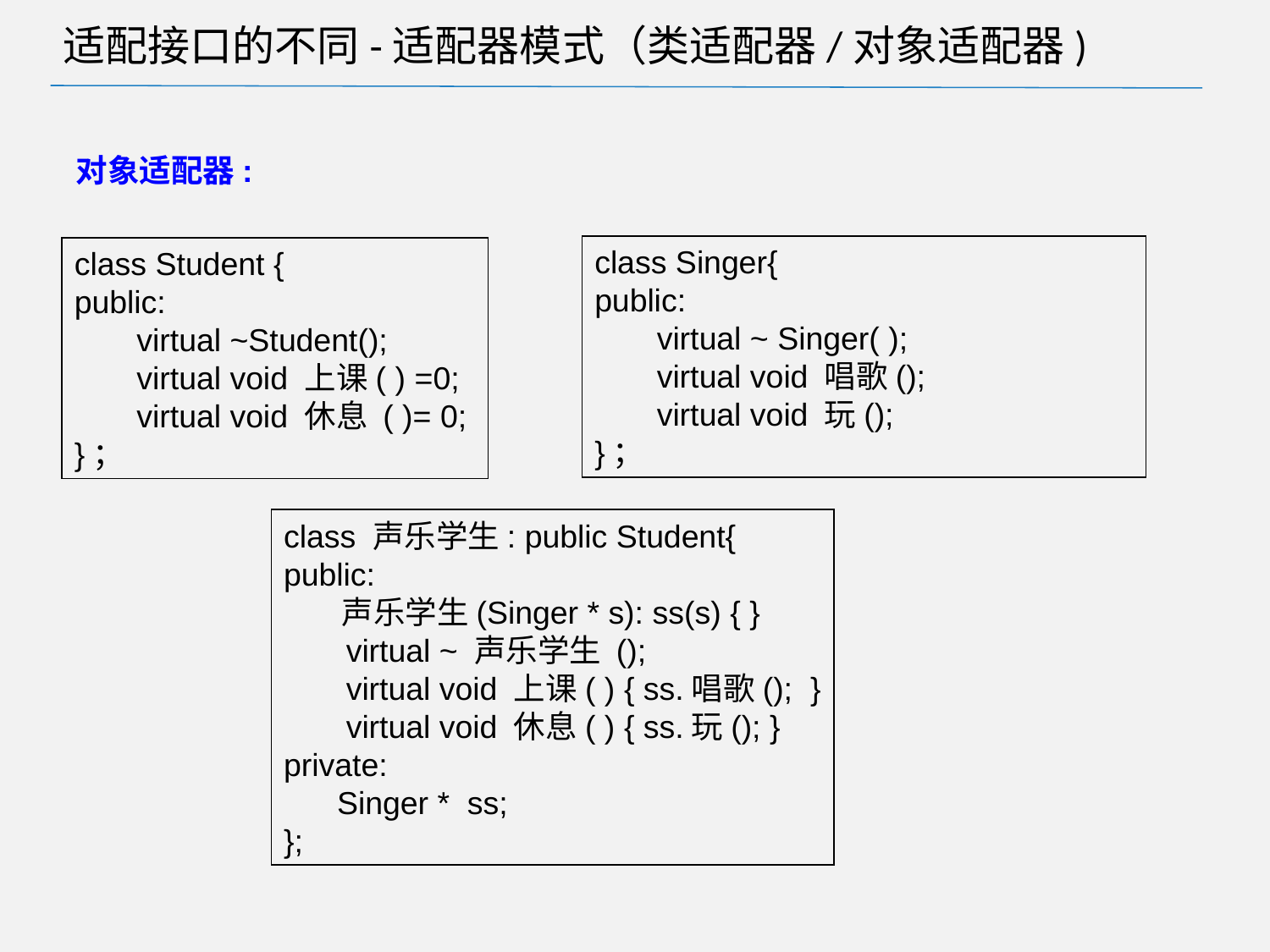

# 适配接口的不同-适配器模式（类适配器/对象适配器)
对象适配器:
class Singer{
public:
       virtual ~ Singer( );
       virtual void 唱歌();
       virtual void 玩();
}；
class Student {
public:
       virtual ~Student();
       virtual void 上课( ) =0;
       virtual void 休息 ( )= 0;
}；
class 声乐学生: public Student{
public:
       声乐学生(Singer * s): ss(s) { }
       virtual ~ 声乐学生 ();
       virtual void 上课( ) { ss.唱歌();  }
       virtual void 休息( ) { ss.玩(); }
private:
      Singer *  ss;
};